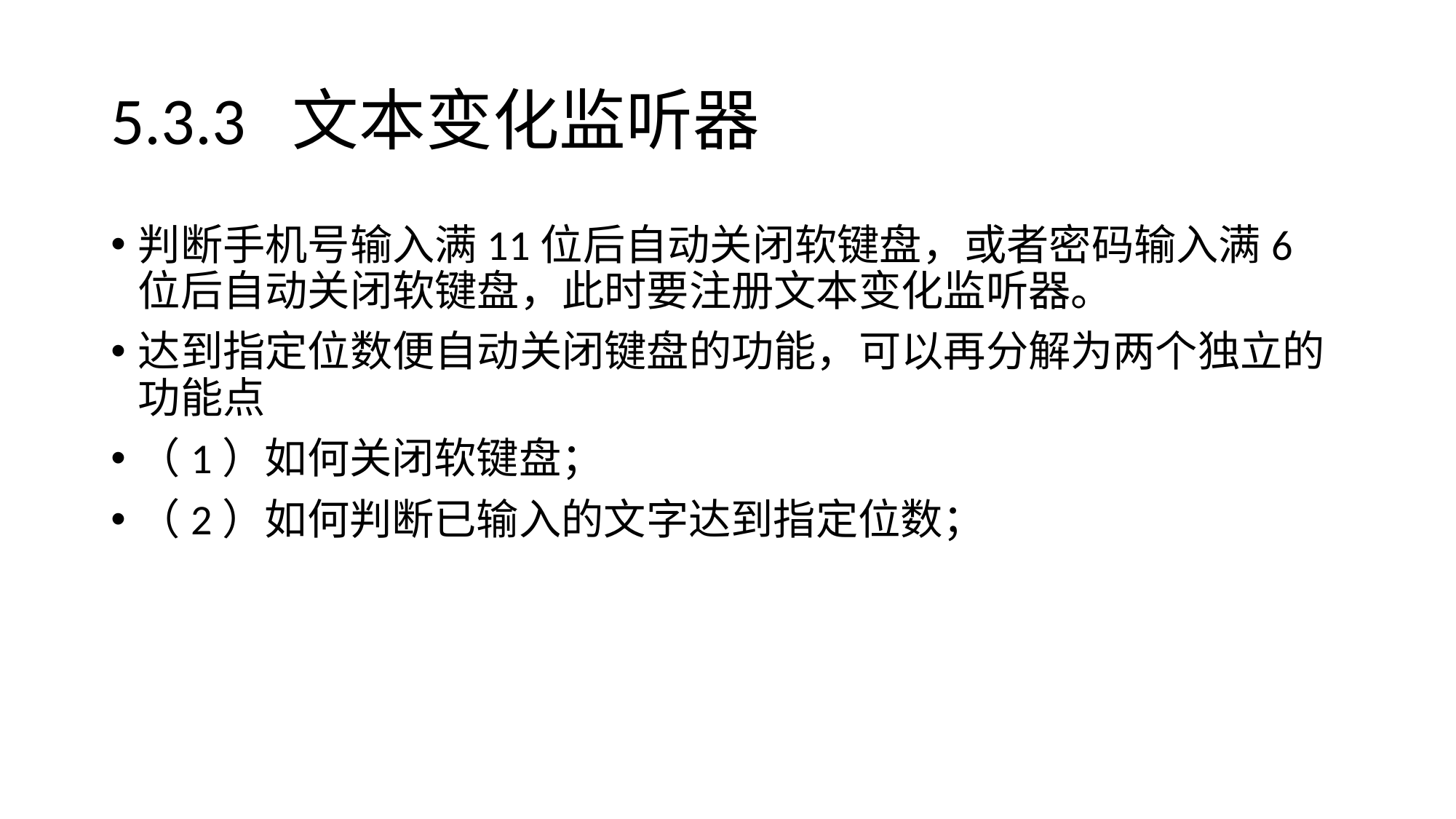

# 5.3.3  文本变化监听器
判断手机号输入满11位后自动关闭软键盘，或者密码输入满6位后自动关闭软键盘，此时要注册文本变化监听器。
达到指定位数便自动关闭键盘的功能，可以再分解为两个独立的功能点
（1）如何关闭软键盘；
（2）如何判断已输入的文字达到指定位数；